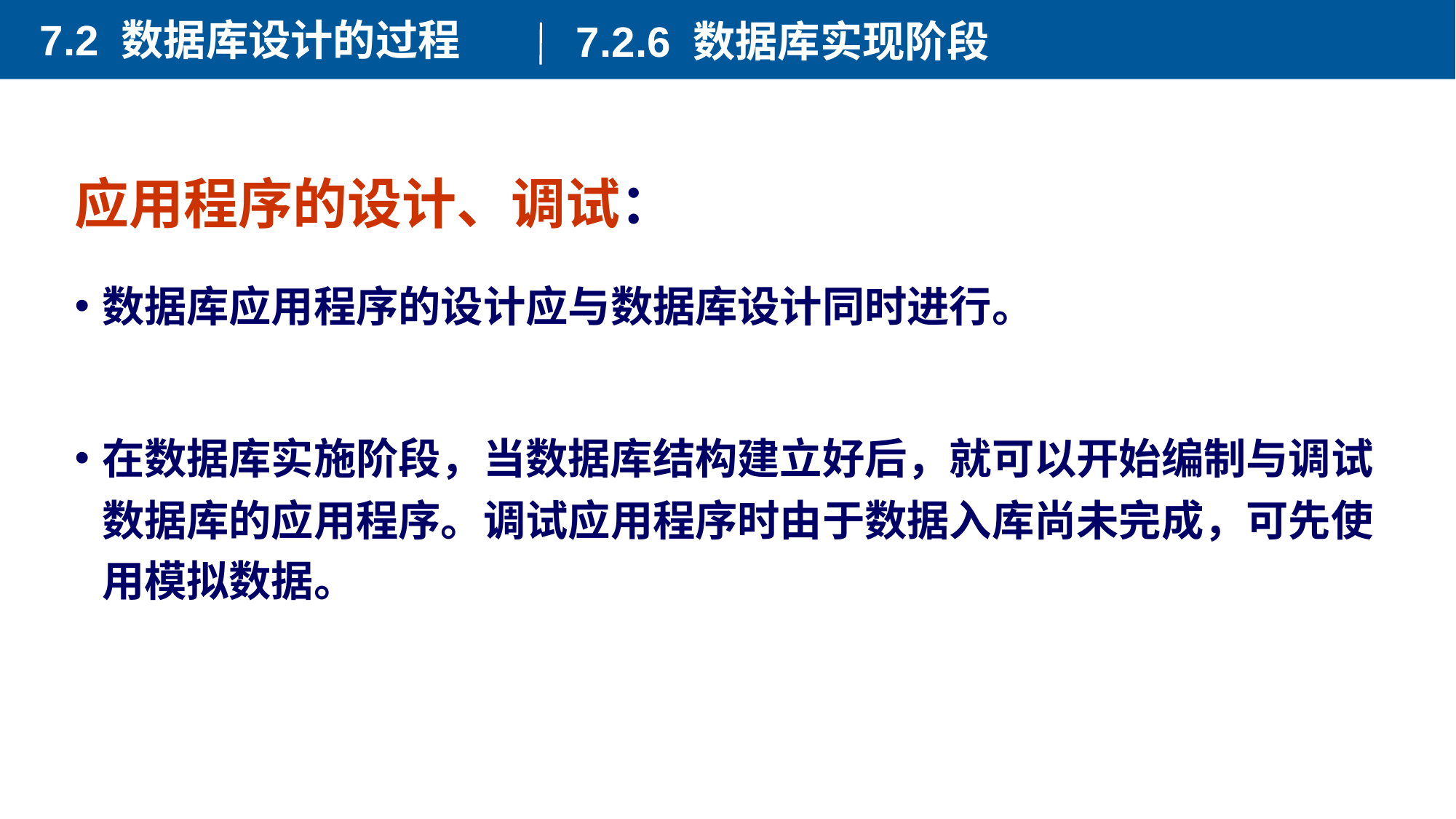

7.2 数据库设计的过程
7.2.6 数据库实现阶段
应用程序的设计、调试：
数据库应用程序的设计应与数据库设计同时进行。

在数据库实施阶段，当数据库结构建立好后，就可以开始编制与调试数据库的应用程序。调试应用程序时由于数据入库尚未完成，可先使用模拟数据。